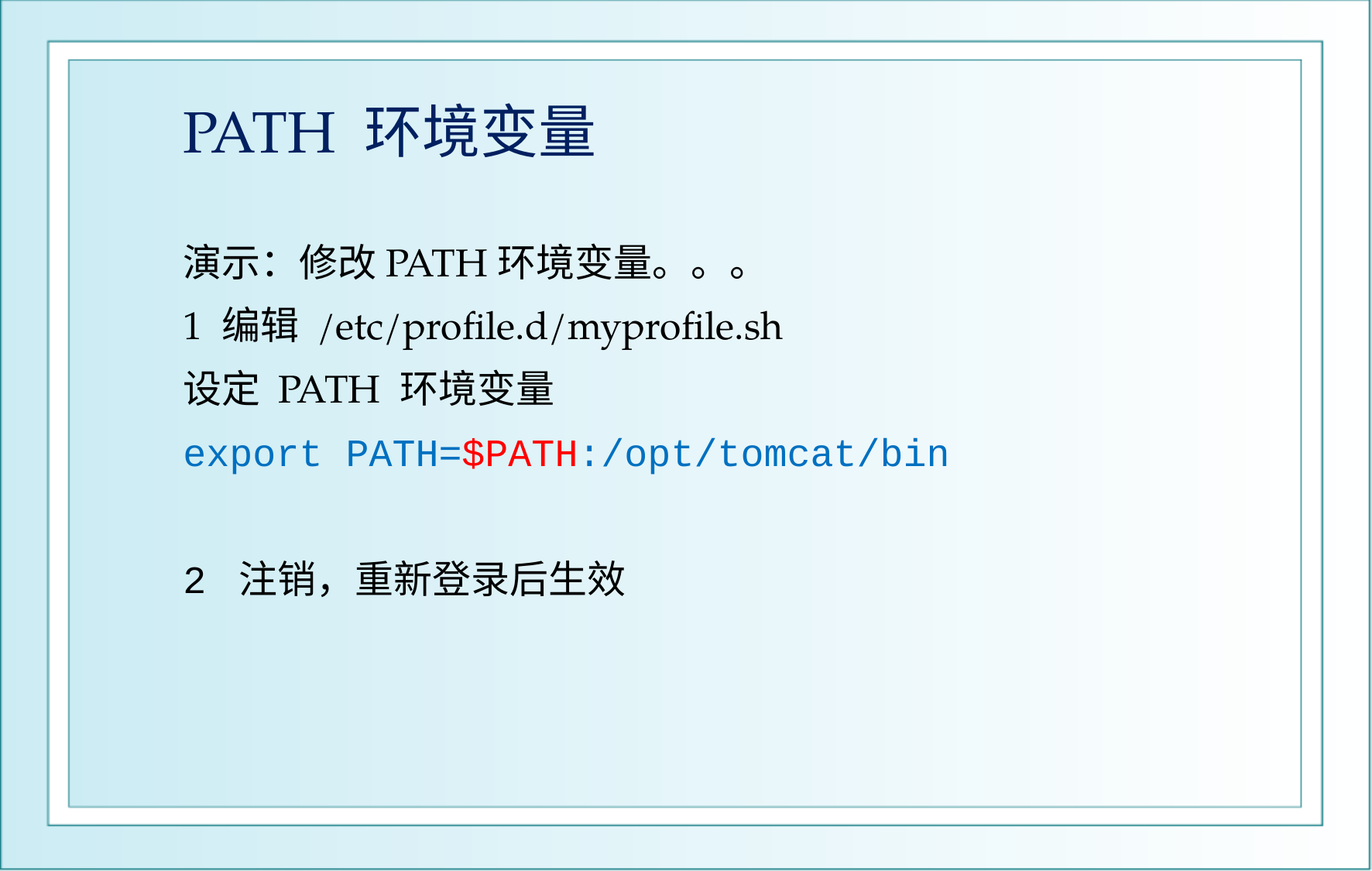

# PATH 环境变量
演示：修改PATH环境变量。。。
1 编辑 /etc/profile.d/myprofile.sh
设定 PATH 环境变量
export PATH=$PATH:/opt/tomcat/bin

2 注销，重新登录后生效